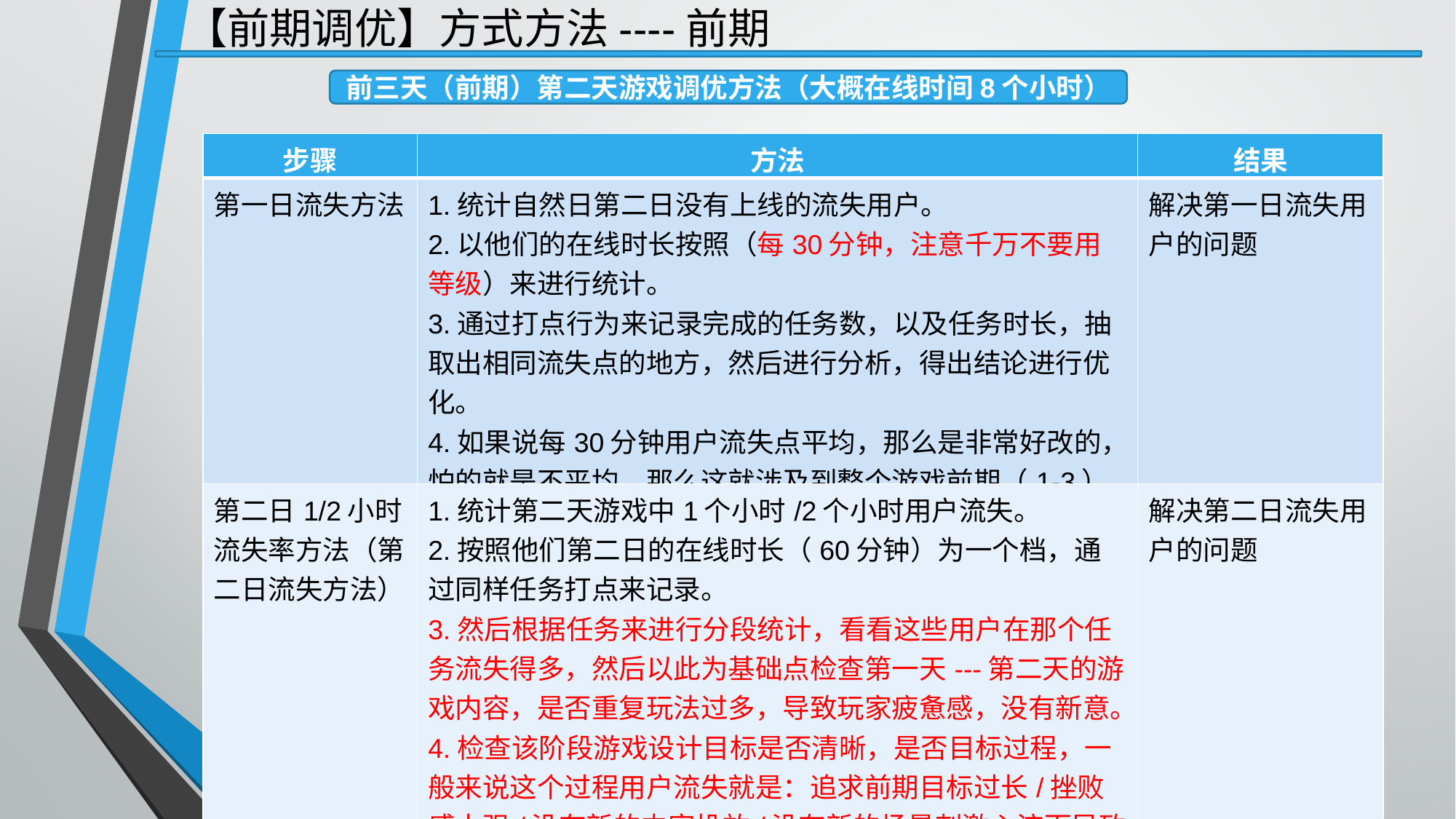

【前期调优】方式方法----前期

前三天（前期）第二天游戏调优方法（大概在线时间8个小时）
| 步骤 | 方法 | 结果 |
| --- | --- | --- |
| 第一日流失方法 | 1.统计自然日第二日没有上线的流失用户。 2.以他们的在线时长按照（每30分钟，注意千万不要用等级）来进行统计。 3.通过打点行为来记录完成的任务数，以及任务时长，抽取出相同流失点的地方，然后进行分析，得出结论进行优化。 4.如果说每30分钟用户流失点平均，那么是非常好改的，怕的就是不平均，那么这就涉及到整个游戏前期（1-3）是否合理，是否足够吸引人。 | 解决第一日流失用户的问题 |
| 第二日1/2小时流失率方法（第二日流失方法） | 1.统计第二天游戏中1个小时/2个小时用户流失。 2.按照他们第二日的在线时长（60分钟）为一个档，通过同样任务打点来记录。 3.然后根据任务来进行分段统计，看看这些用户在那个任务流失得多，然后以此为基础点检查第一天---第二天的游戏内容，是否重复玩法过多，导致玩家疲惫感，没有新意。 4.检查该阶段游戏设计目标是否清晰，是否目标过程，一般来说这个过程用户流失就是：追求前期目标过长/挫败感太强/没有新的内容投放/没有新的场景刺激心流而导致的。 | 解决第二日流失用户的问题 |